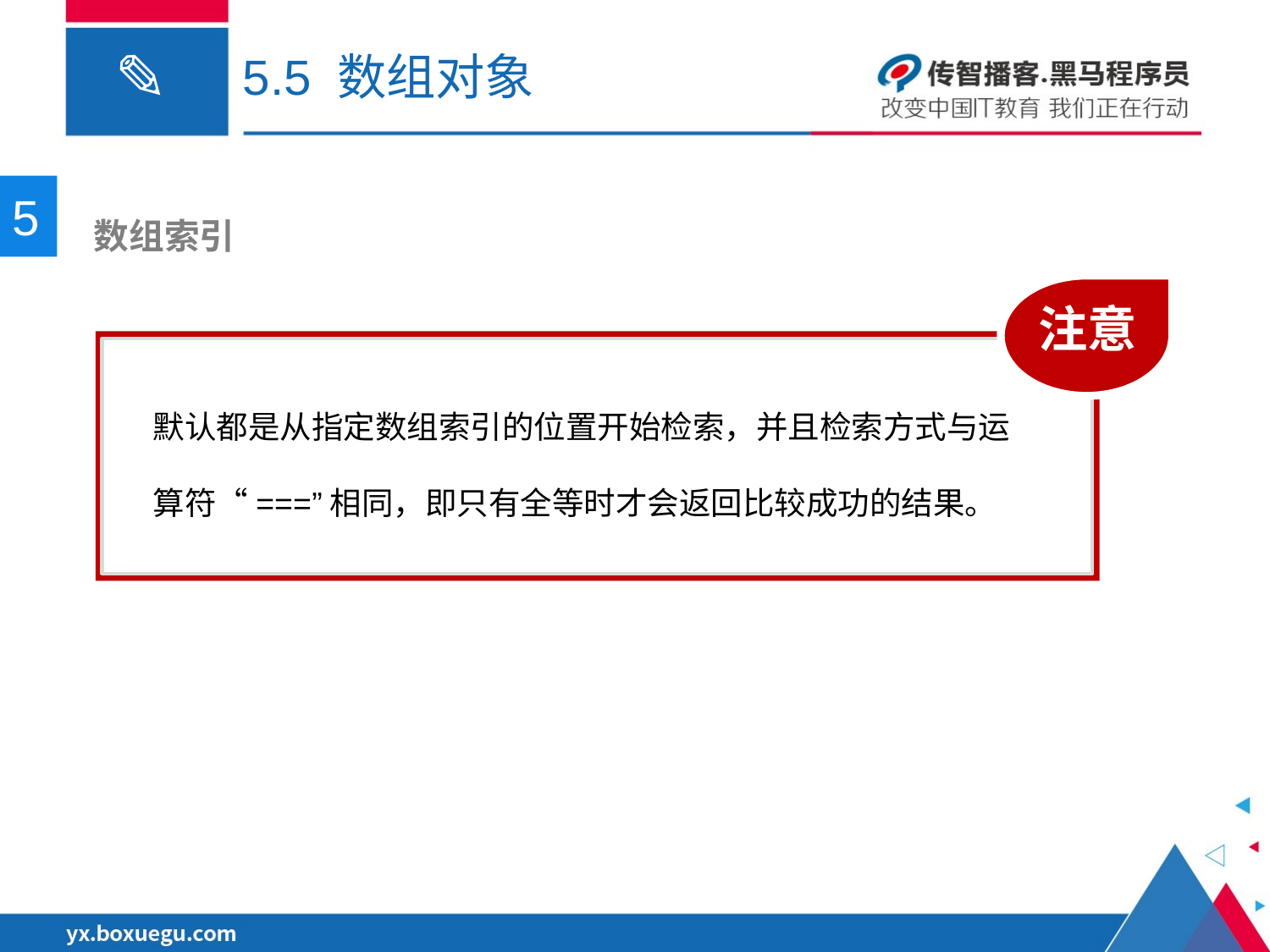

# 5.5 数组对象

5
  数组索引

注意

默认都是从指定数组索引的位置开始检索，并且检索方式与运算符“===”相同，即只有全等时才会返回比较成功的结果。